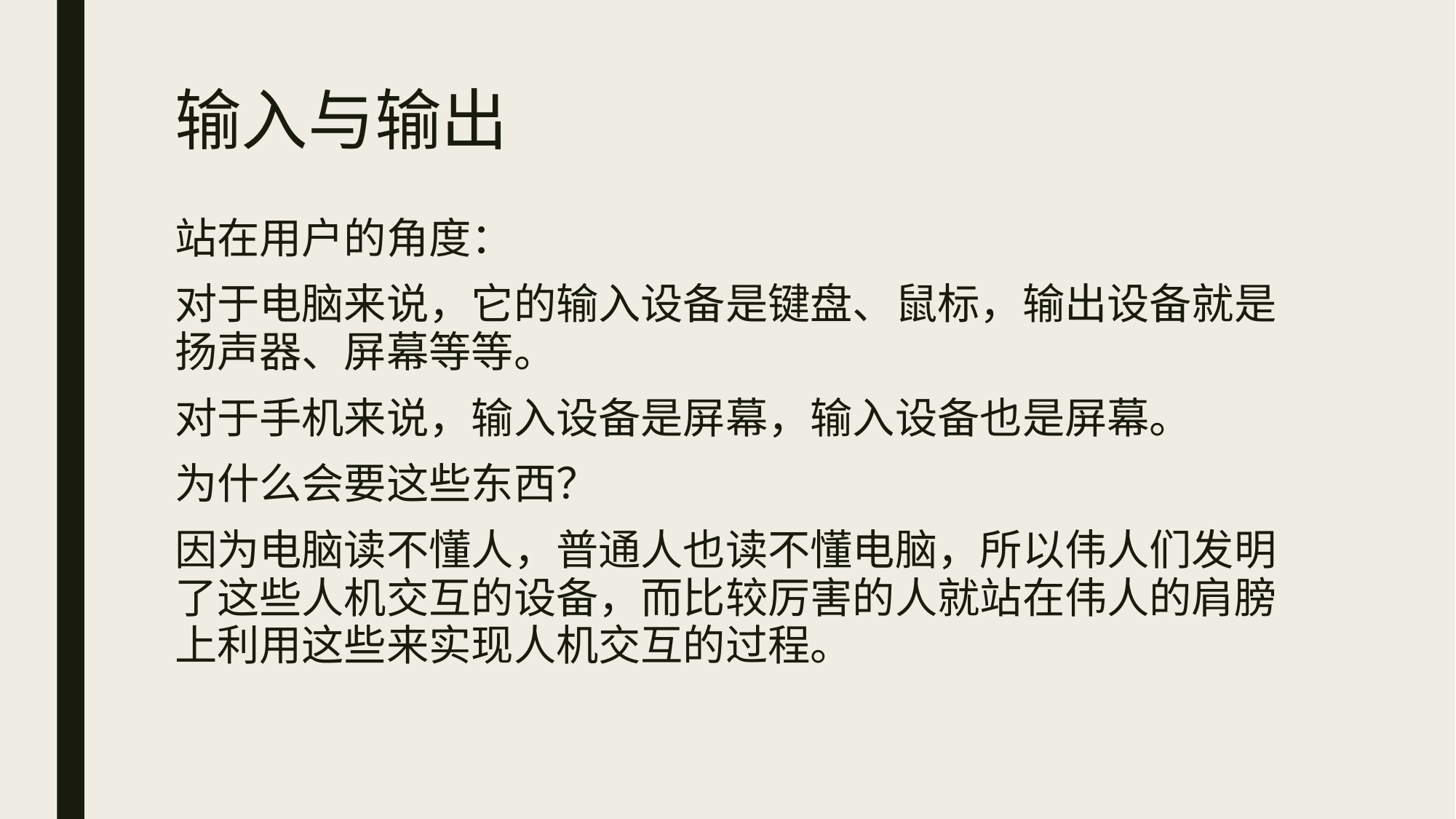

# 输入与输出
站在用户的角度：
对于电脑来说，它的输入设备是键盘、鼠标，输出设备就是扬声器、屏幕等等。
对于手机来说，输入设备是屏幕，输入设备也是屏幕。
为什么会要这些东西？
因为电脑读不懂人，普通人也读不懂电脑，所以伟人们发明了这些人机交互的设备，而比较厉害的人就站在伟人的肩膀上利用这些来实现人机交互的过程。